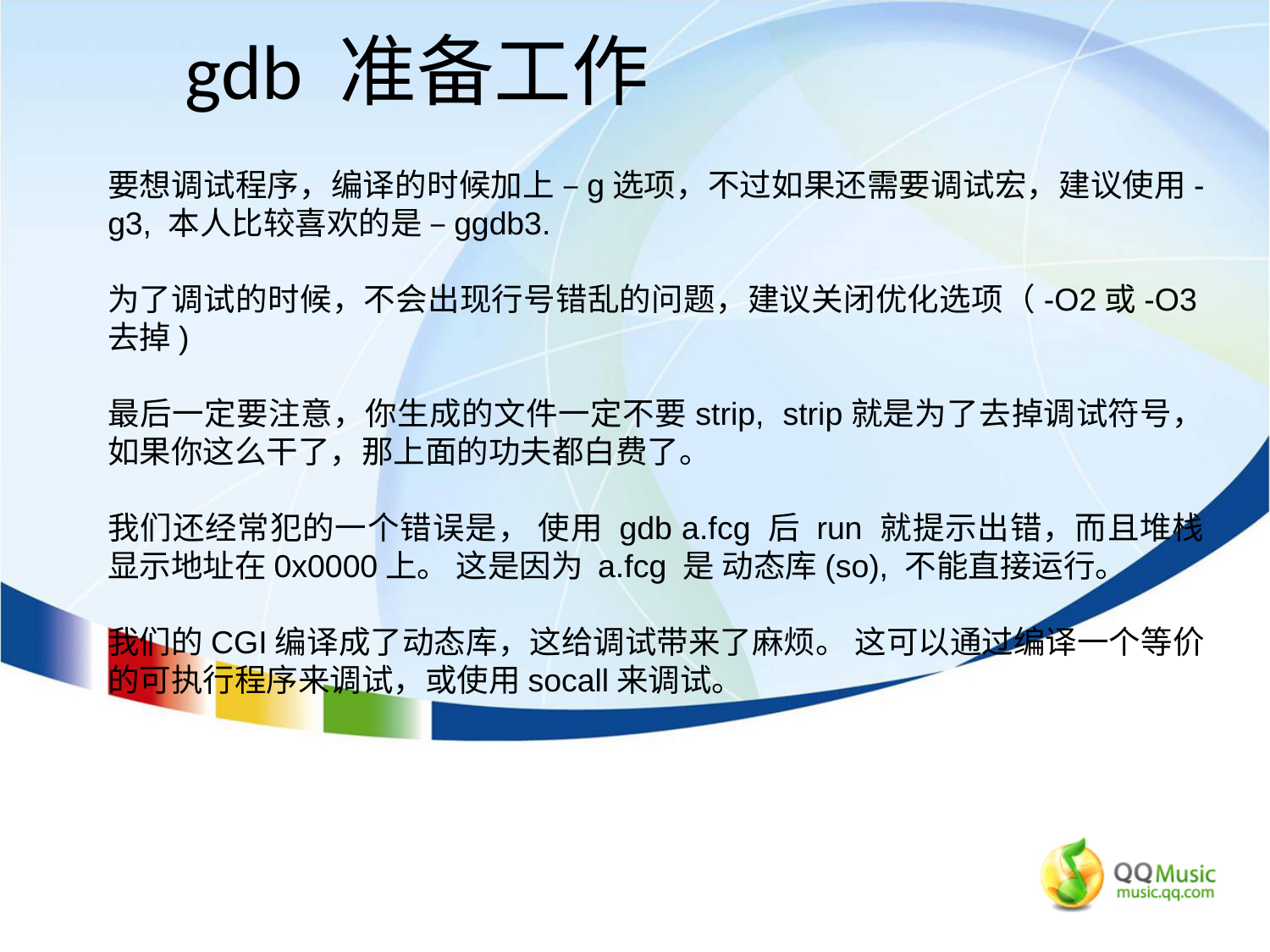

gdb 准备工作
要想调试程序，编译的时候加上 –g选项，不过如果还需要调试宏，建议使用-g3, 本人比较喜欢的是 –ggdb3.

为了调试的时候，不会出现行号错乱的问题，建议关闭优化选项（-O2或-O3去掉)

最后一定要注意，你生成的文件一定不要strip,  strip就是为了去掉调试符号，如果你这么干了，那上面的功夫都白费了。

我们还经常犯的一个错误是， 使用 gdb a.fcg 后 run 就提示出错，而且堆栈显示地址在0x0000上。 这是因为 a.fcg 是 动态库(so), 不能直接运行。

我们的CGI编译成了动态库，这给调试带来了麻烦。 这可以通过编译一个等价的可执行程序来调试，或使用socall来调试。